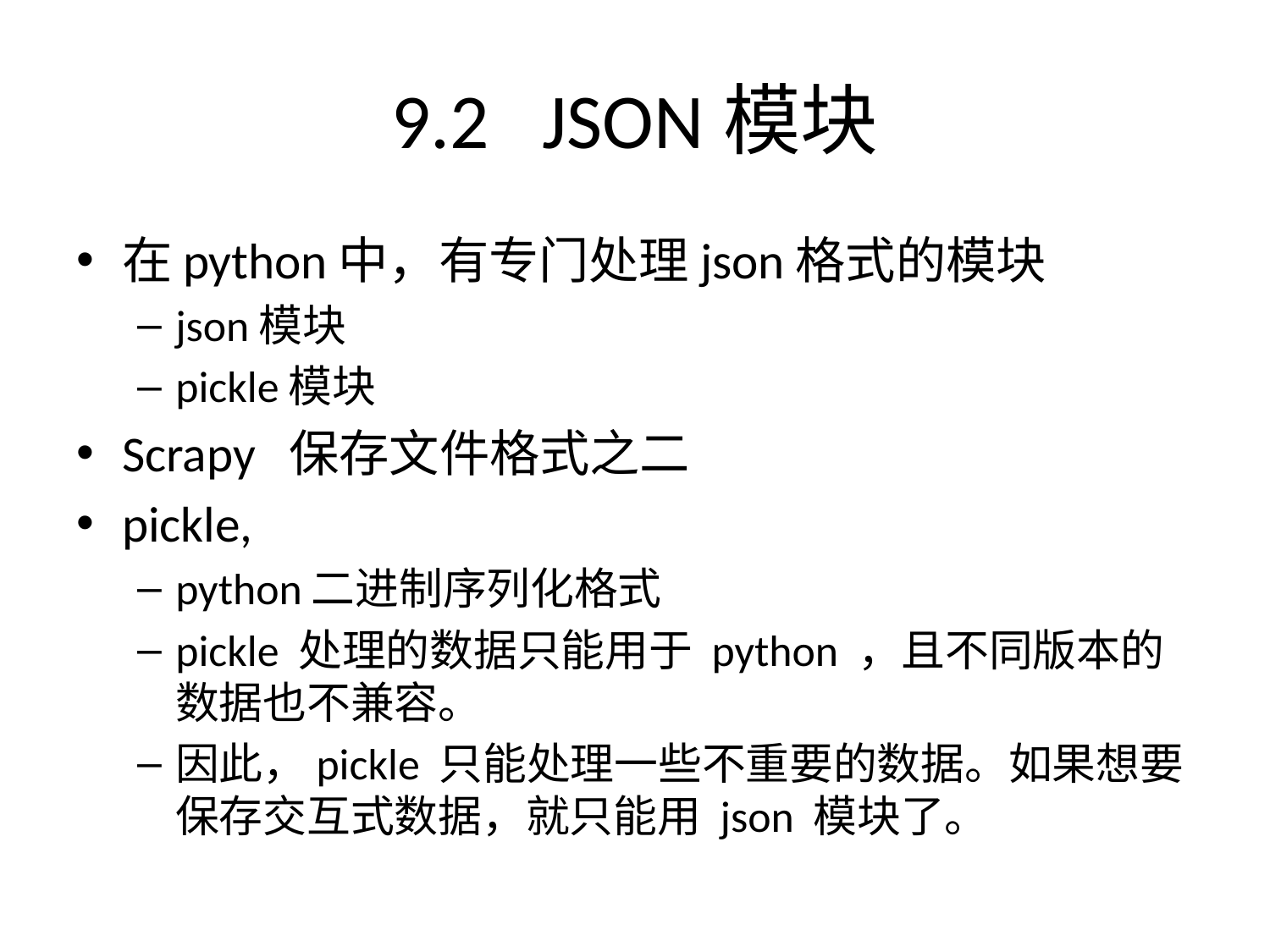

# 9.2   JSON模块
在python中，有专门处理json格式的模块
json模块
pickle模块
Scrapy  保存文件格式之二
pickle,
python二进制序列化格式
pickle 处理的数据只能用于 python ，且不同版本的数据也不兼容。
因此，pickle 只能处理一些不重要的数据。如果想要保存交互式数据，就只能用 json 模块了。